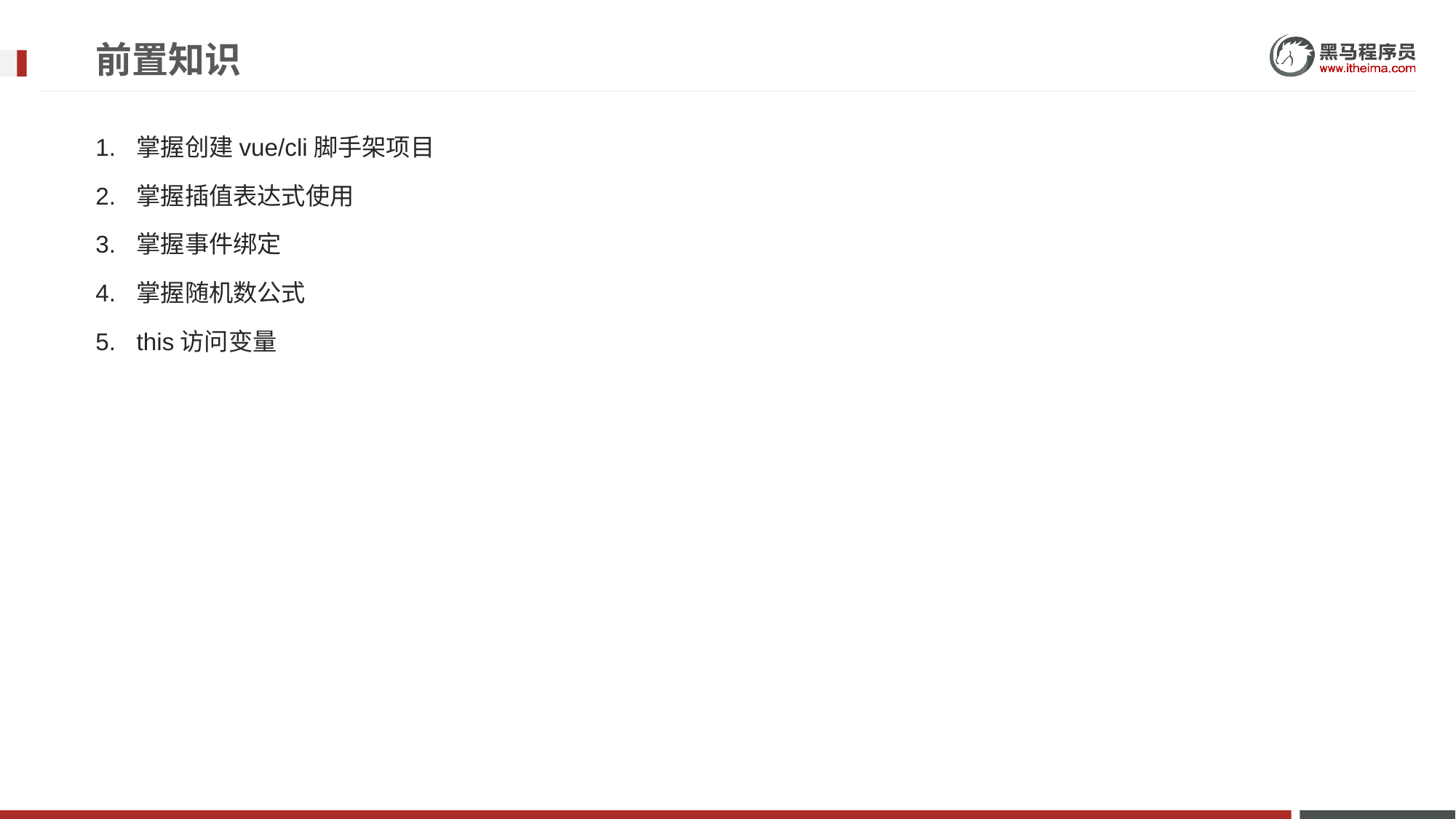

# 前置知识
掌握创建vue/cli脚手架项目
掌握插值表达式使用
掌握事件绑定
掌握随机数公式
this访问变量